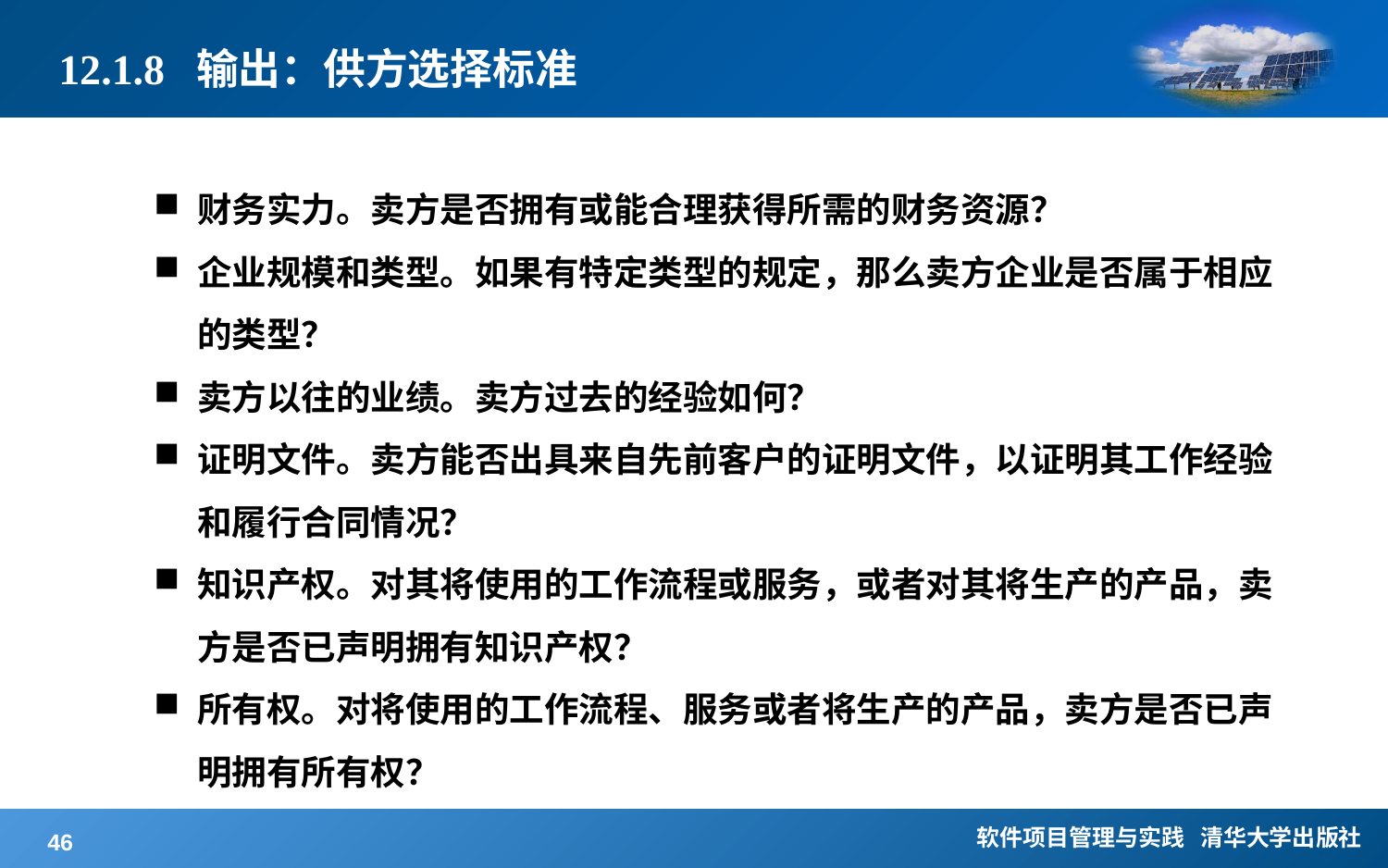

# 12.1.8  输出：供方选择标准
财务实力。卖方是否拥有或能合理获得所需的财务资源？
企业规模和类型。如果有特定类型的规定，那么卖方企业是否属于相应的类型？
卖方以往的业绩。卖方过去的经验如何？
证明文件。卖方能否出具来自先前客户的证明文件，以证明其工作经验和履行合同情况？
知识产权。对其将使用的工作流程或服务，或者对其将生产的产品，卖方是否已声明拥有知识产权？
所有权。对将使用的工作流程、服务或者将生产的产品，卖方是否已声明拥有所有权？